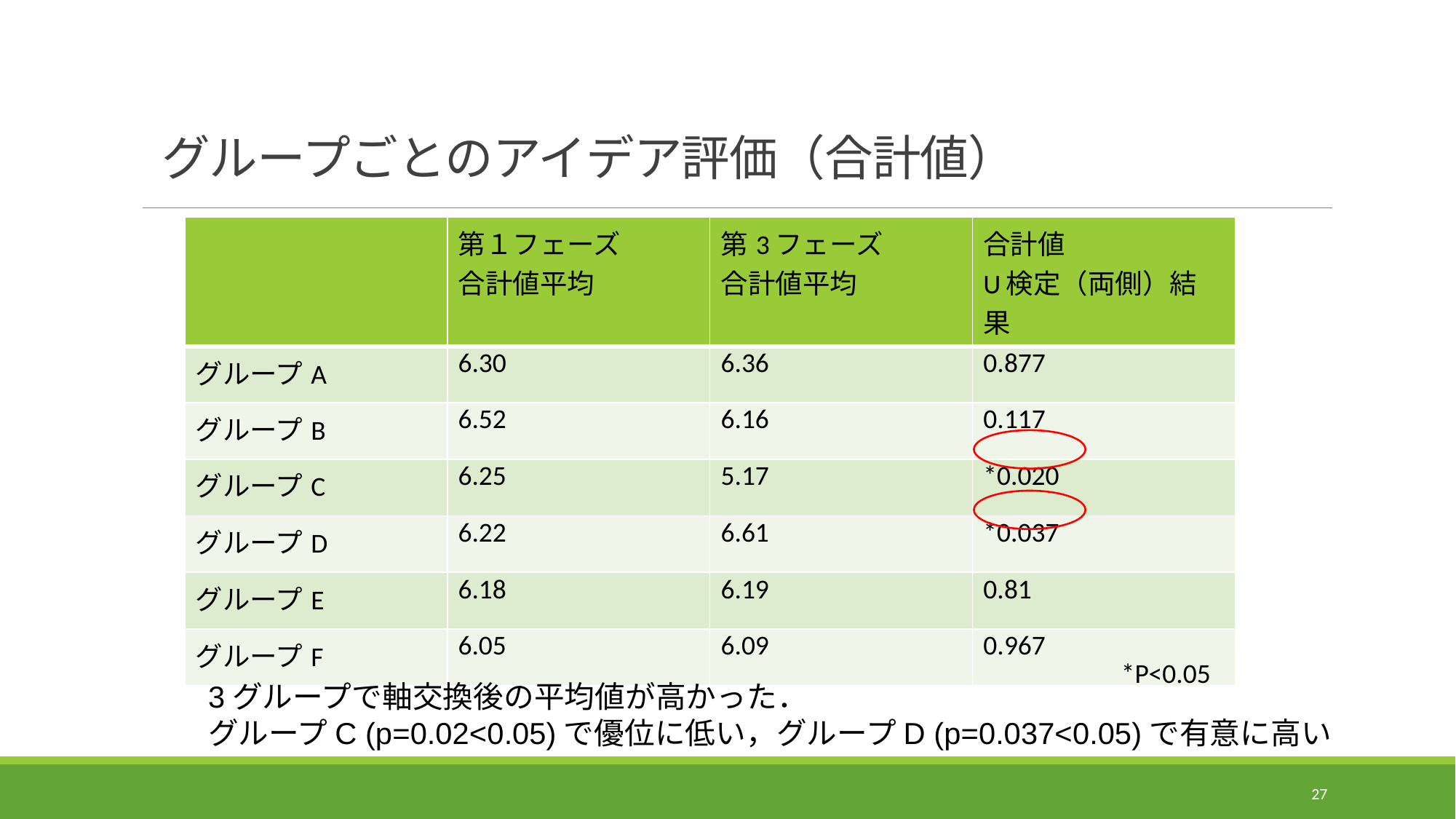

# グループごとのアイデア評価（合計値）
|  | 第１フェーズ 合計値平均 | 第3フェーズ 合計値平均 | 合計値 U検定（両側）結果 |
| --- | --- | --- | --- |
| グループA | 6.30 | 6.36 | 0.877 |
| グループB | 6.52 | 6.16 | 0.117 |
| グループC | 6.25 | 5.17 | \*0.020 |
| グループD | 6.22 | 6.61 | \*0.037 |
| グループE | 6.18 | 6.19 | 0.81 |
| グループF | 6.05 | 6.09 | 0.967 |

*P<0.05
3グループで軸交換後の平均値が高かった．
グループC (p=0.02<0.05)で優位に低い，グループD (p=0.037<0.05)で有意に高い
27